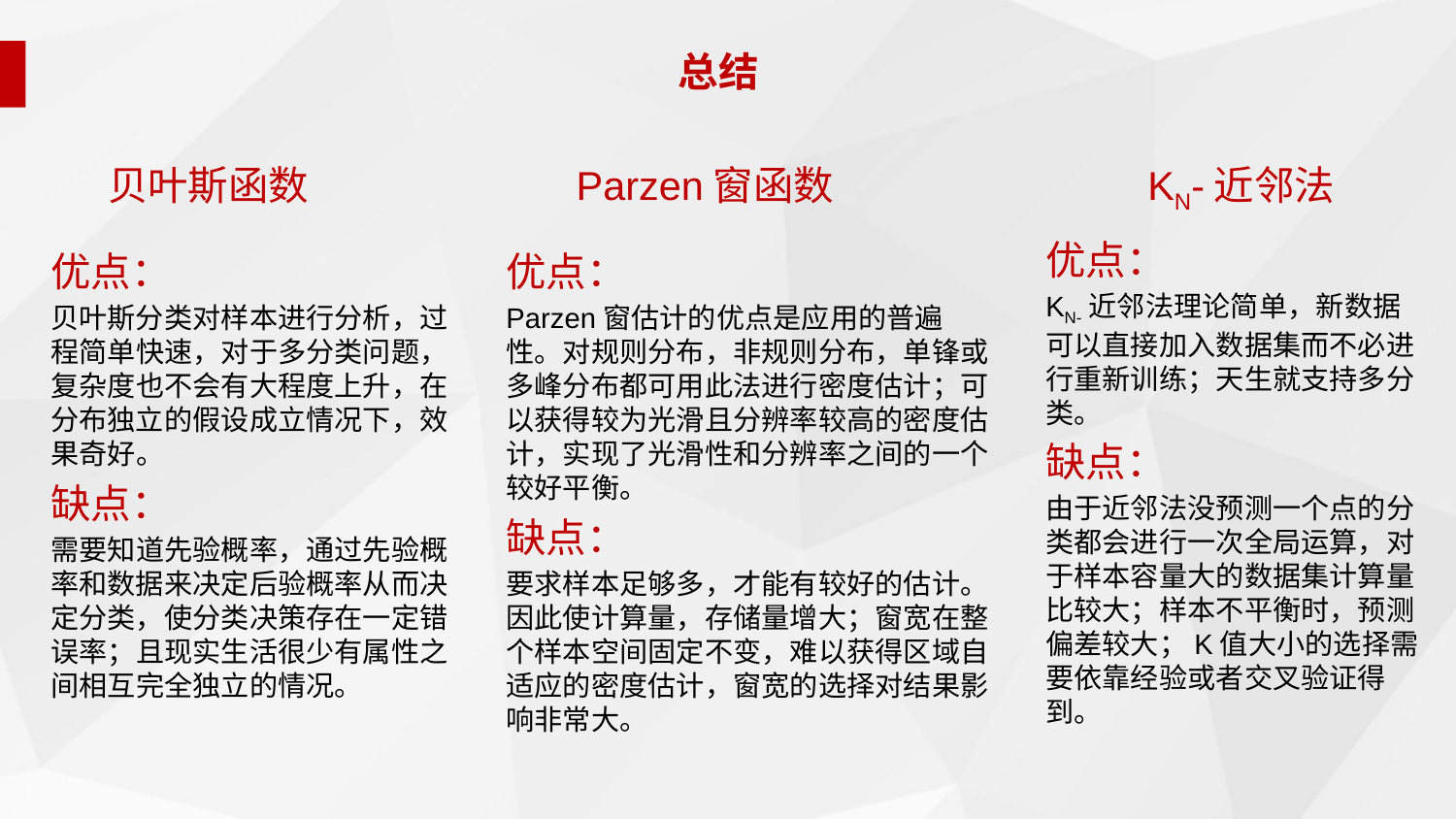

总结
贝叶斯函数
Parzen窗函数
KN-近邻法
优点：
KN-近邻法理论简单，新数据可以直接加入数据集而不必进行重新训练；天生就支持多分类。
缺点：
由于近邻法没预测一个点的分类都会进行一次全局运算，对于样本容量大的数据集计算量比较大；样本不平衡时，预测偏差较大；K值大小的选择需要依靠经验或者交叉验证得到。

优点：
贝叶斯分类对样本进行分析，过程简单快速，对于多分类问题，复杂度也不会有大程度上升，在分布独立的假设成立情况下，效果奇好。
缺点：
需要知道先验概率，通过先验概率和数据来决定后验概率从而决定分类，使分类决策存在一定错误率；且现实生活很少有属性之间相互完全独立的情况。

优点：
Parzen窗估计的优点是应用的普遍性。对规则分布，非规则分布，单锋或多峰分布都可用此法进行密度估计；可以获得较为光滑且分辨率较高的密度估计，实现了光滑性和分辨率之间的一个较好平衡。
缺点：
要求样本足够多，才能有较好的估计。因此使计算量，存储量增大；窗宽在整个样本空间固定不变，难以获得区域自适应的密度估计，窗宽的选择对结果影响非常大。